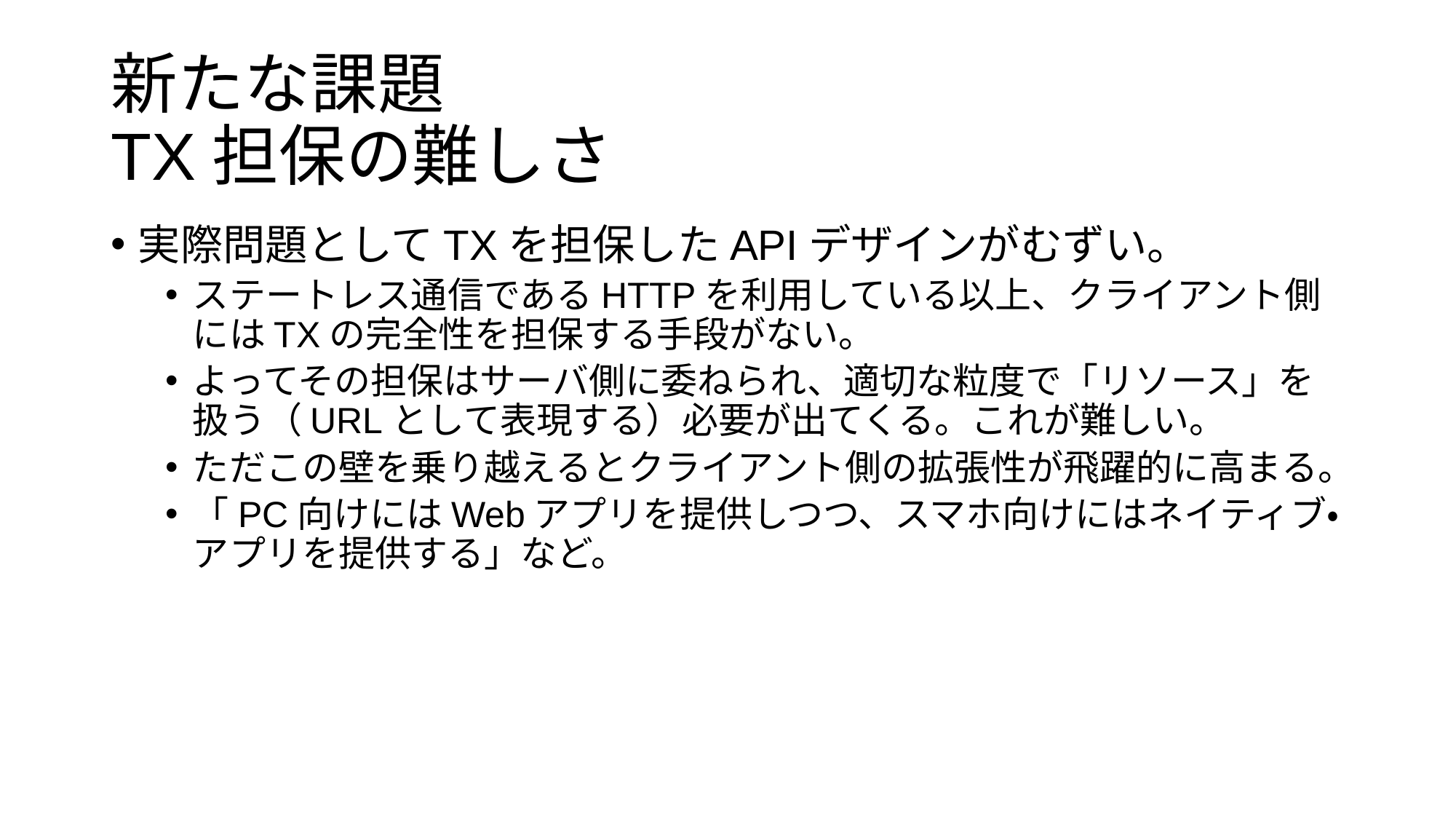

# 新たな課題 TX担保の難しさ
実際問題としてTXを担保したAPIデザインがむずい。
ステートレス通信であるHTTPを利用している以上、クライアント側にはTXの完全性を担保する手段がない。
よってその担保はサーバ側に委ねられ、適切な粒度で「リソース」を扱う（URLとして表現する）必要が出てくる。これが難しい。
ただこの壁を乗り越えるとクライアント側の拡張性が飛躍的に高まる。
「PC向けにはWebアプリを提供しつつ、スマホ向けにはネイティブ・アプリを提供する」など。